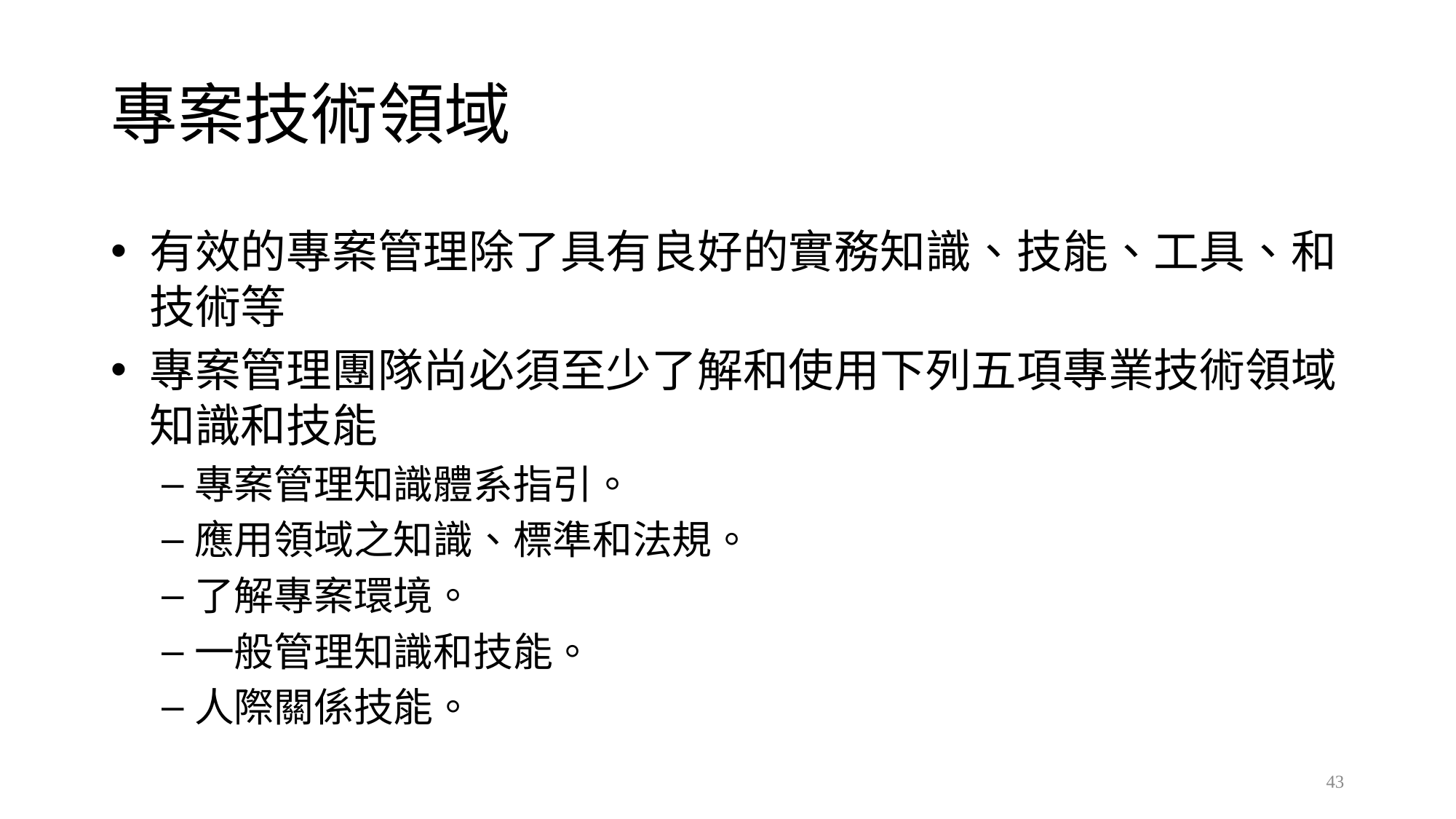

# 專案技術領域
有效的專案管理除了具有良好的實務知識、技能、工具、和技術等
專案管理團隊尚必須至少了解和使用下列五項專業技術領域知識和技能
專案管理知識體系指引。
應用領域之知識、標準和法規。
了解專案環境。
一般管理知識和技能。
人際關係技能。

43